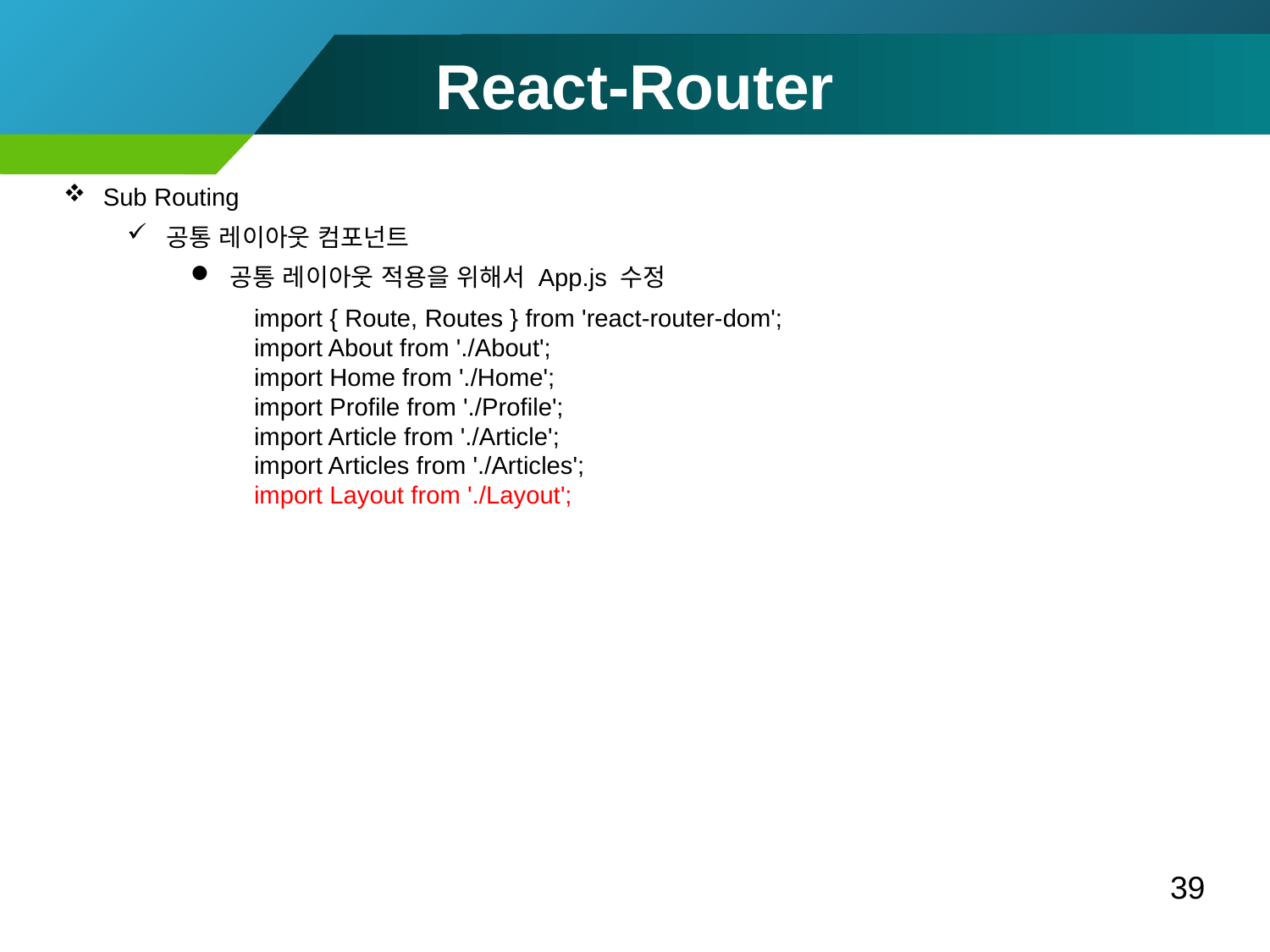

React-Router
Sub Routing
공통 레이아웃 컴포넌트
공통 레이아웃 적용을 위해서 App.js 수정
import { Route, Routes } from 'react-router-dom';
import About from './About';
import Home from './Home';
import Profile from './Profile';
import Article from './Article';
import Articles from './Articles';
import Layout from './Layout';
39